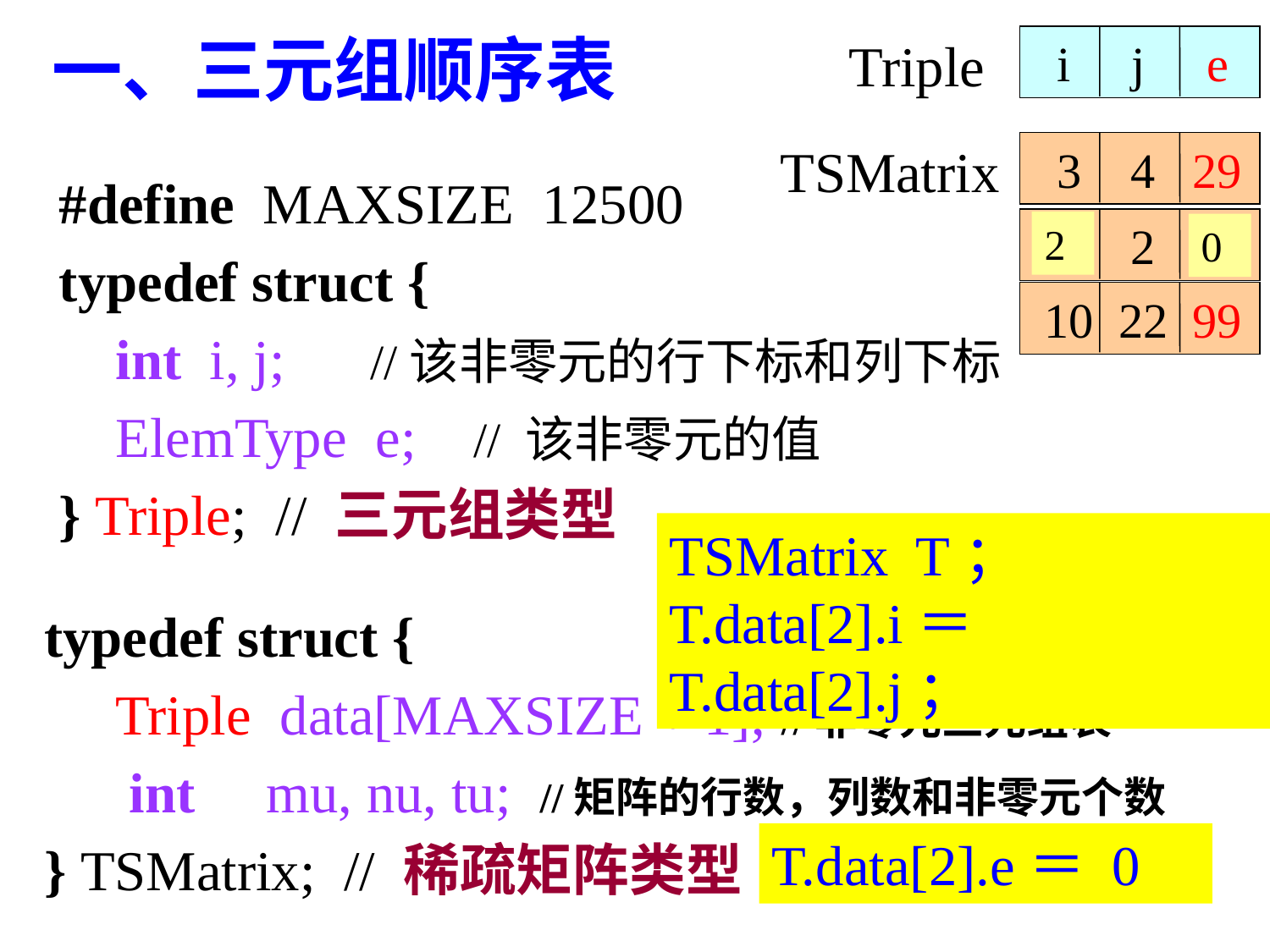

一、三元组顺序表
Triple
  i     j     e

TSMatrix
  3    4   29

  5    2   -7

 10  22  99

 #define  MAXSIZE  12500
 typedef struct {
     int  i, j;      //该非零元的行下标和列下标
     ElemType  e;    // 该非零元的值
 } Triple;  // 三元组类型
2
0
TSMatrix  T；
T.data[2].i＝ T.data[2].j；
typedef struct {
     Triple  data[MAXSIZE + 1]; //非零元三元组表
      int     mu, nu, tu;  //矩阵的行数，列数和非零元个数
} TSMatrix;  // 稀疏矩阵类型
T.data[2].e＝ 0